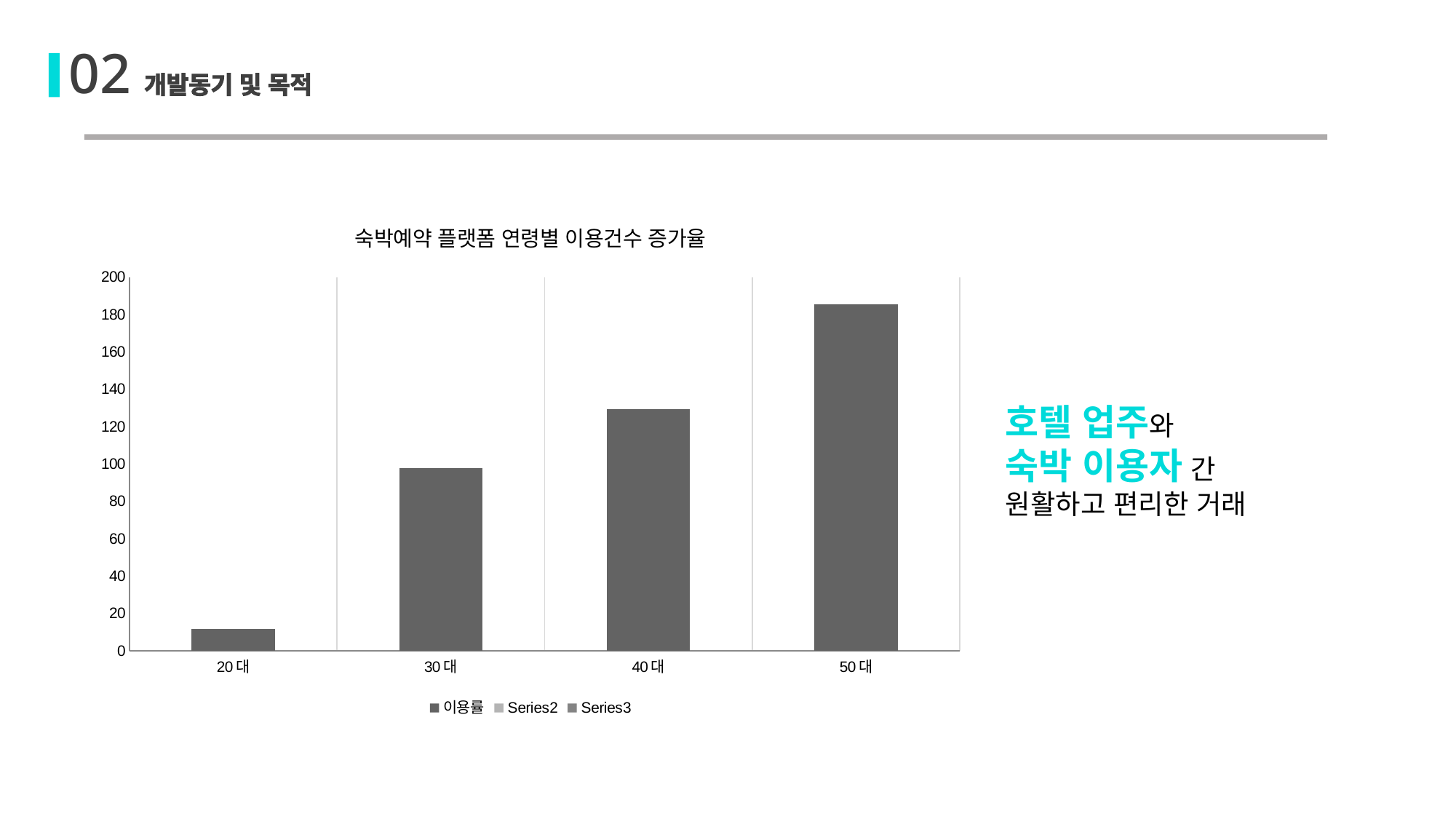

02개발동기 및 목적

### Chart: 숙박예약 플랫폼 연령별 이용건수 증가율

| Category | 이용률 |  |  |
|---|---|---|---|
| 20대 | 11.7 | None | None |
| 30대 | 97.7 | None | None |
| 40대 | 129.4 | None | None |
| 50대 | 185.5 | None | None |
호텔 업주와
숙박 이용자 간
원활하고 편리한 거래